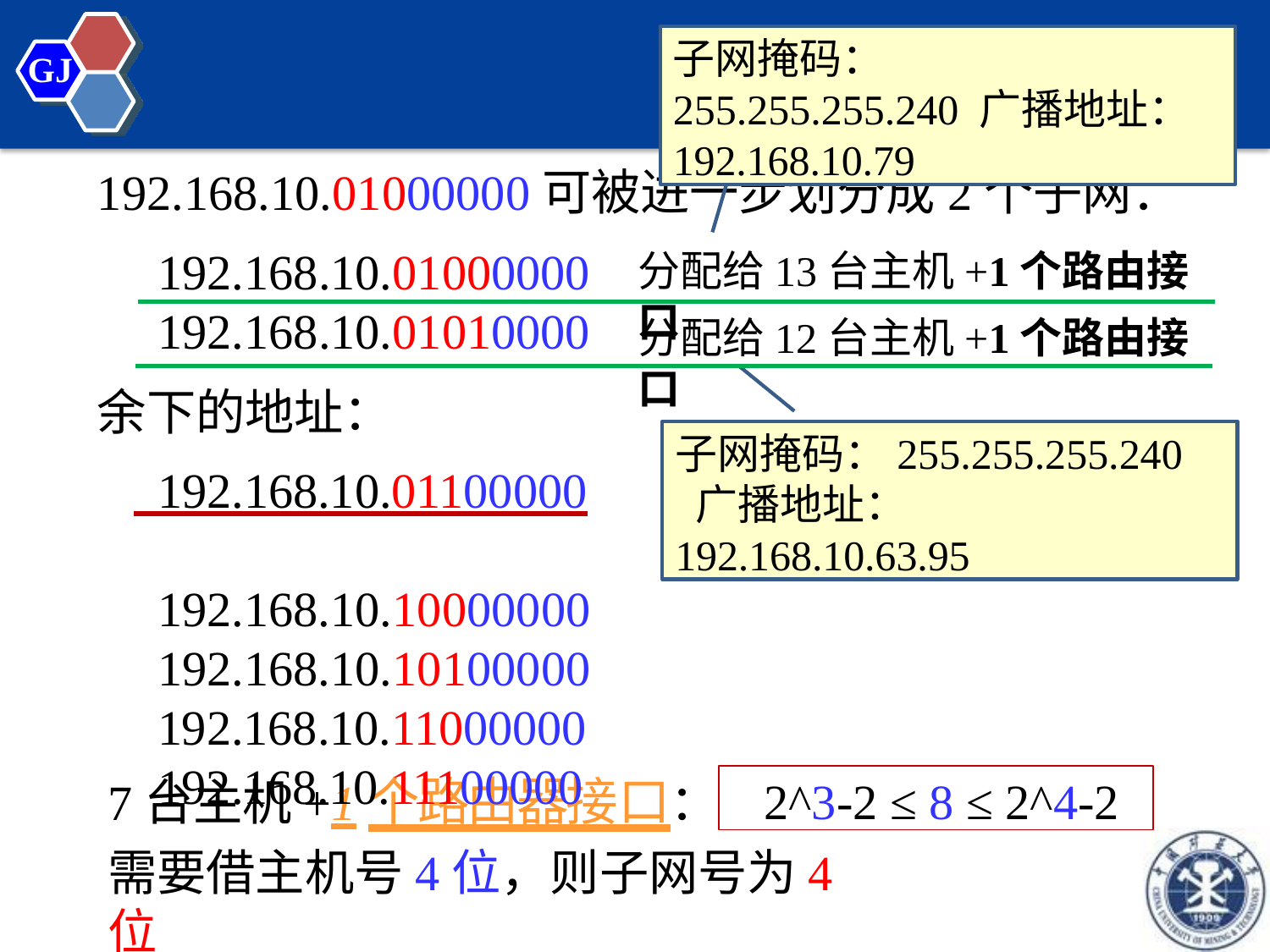

子网掩码：255.255.255.240 广播地址：192.168.10.79
GJ

192.168.10.01000000可被进一步划分成2个子网：
192.168.10.01000000
分配给13台主机+1个路由接口
192.168.10.01010000

分配给12台主机+1个路由接口
余下的地址：
  192.168.10.01100000
192.168.10.10000000
192.168.10.10100000
192.168.10.11000000
192.168.10.11100000

子网掩码：255.255.255.240  广播地址：192.168.10.63.95
2^3-2 ≤ 8 ≤ 2^4-2
7台主机+1个路由器接口：
需要借主机号4位，则子网号为4位